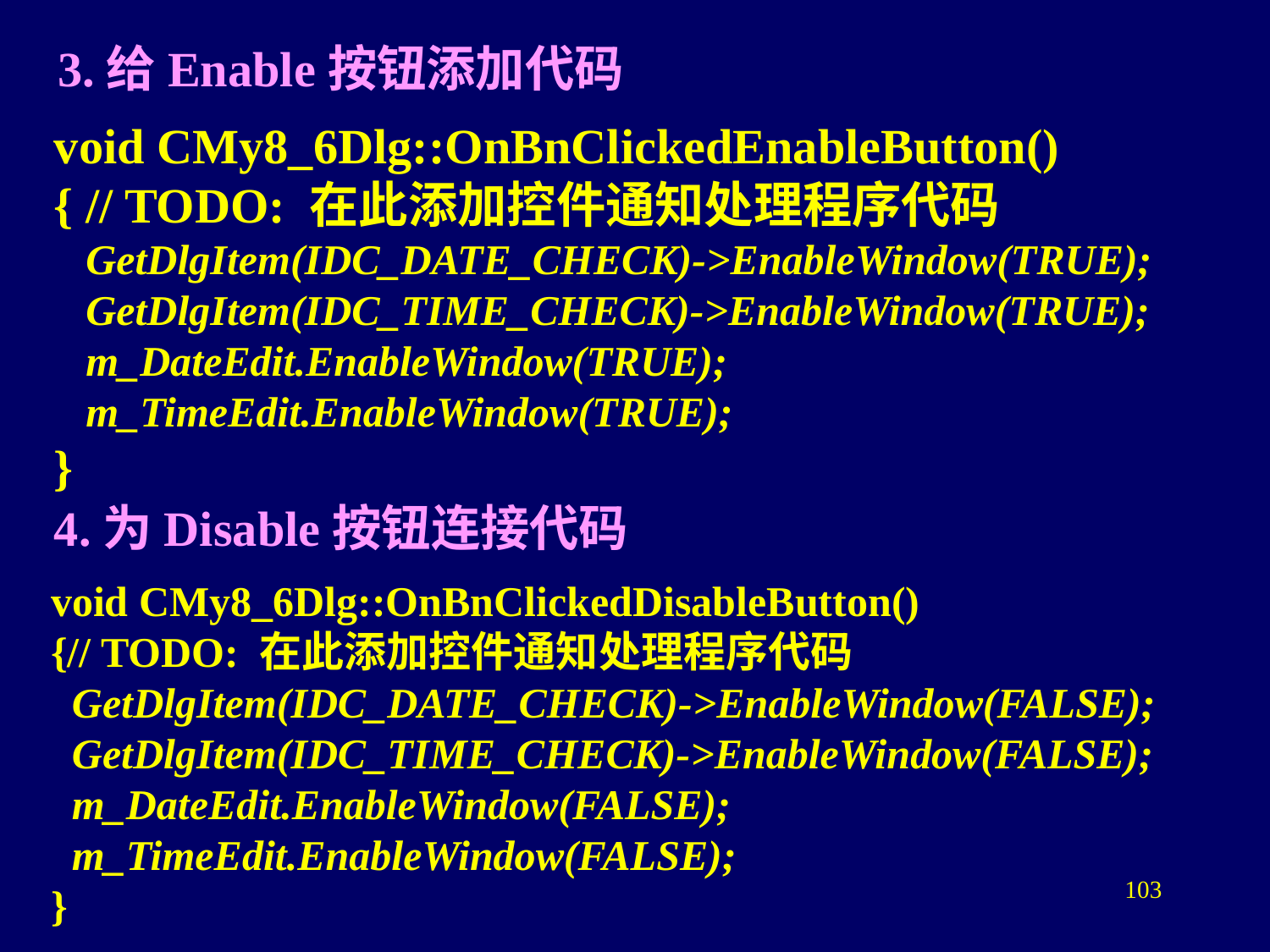

# 3.给Enable按钮添加代码
void CMy8_6Dlg::OnBnClickedEnableButton()
{ // TODO: 在此添加控件通知处理程序代码
   GetDlgItem(IDC_DATE_CHECK)->EnableWindow(TRUE);
   GetDlgItem(IDC_TIME_CHECK)->EnableWindow(TRUE);
   m_DateEdit.EnableWindow(TRUE);
   m_TimeEdit.EnableWindow(TRUE);
}

4.为Disable按钮连接代码
void CMy8_6Dlg::OnBnClickedDisableButton()
{// TODO: 在此添加控件通知处理程序代码
  GetDlgItem(IDC_DATE_CHECK)->EnableWindow(FALSE);
  GetDlgItem(IDC_TIME_CHECK)->EnableWindow(FALSE);
  m_DateEdit.EnableWindow(FALSE);
  m_TimeEdit.EnableWindow(FALSE);
}
103